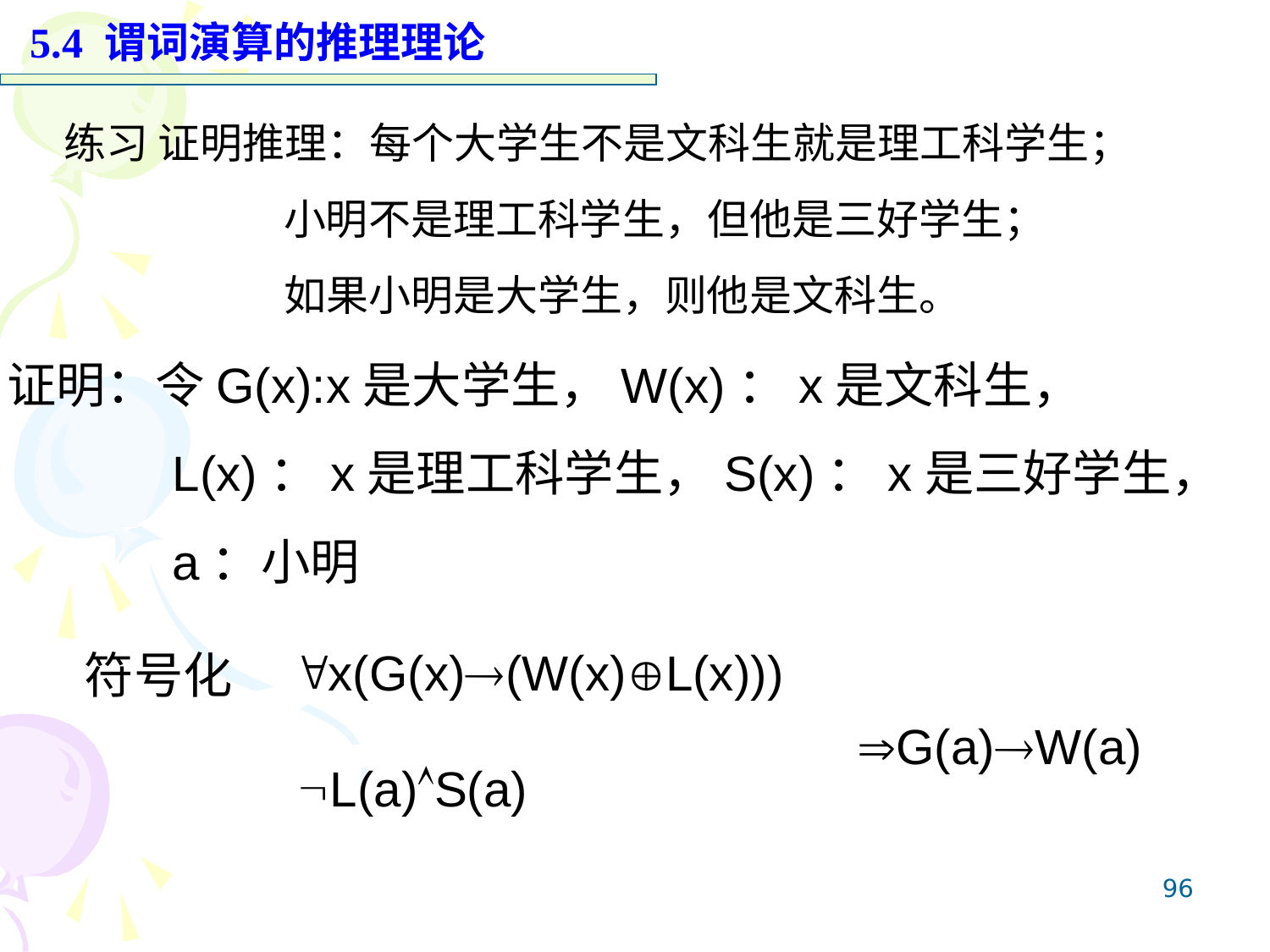

5.4 谓词演算的推理理论

练习 证明推理：每个大学生不是文科生就是理工科学生；
                      小明不是理工科学生，但他是三好学生；
                      如果小明是大学生，则他是文科生。
证明：令G(x):x是大学生，W(x)：x是文科生，
            L(x)：x是理工科学生，S(x)：x是三好学生，
            a：小明
∀x(G(x)→(W(x)⊕L(x)))
符号化
⇒G(a)→W(a)
¬L(a)∧S(a)
96